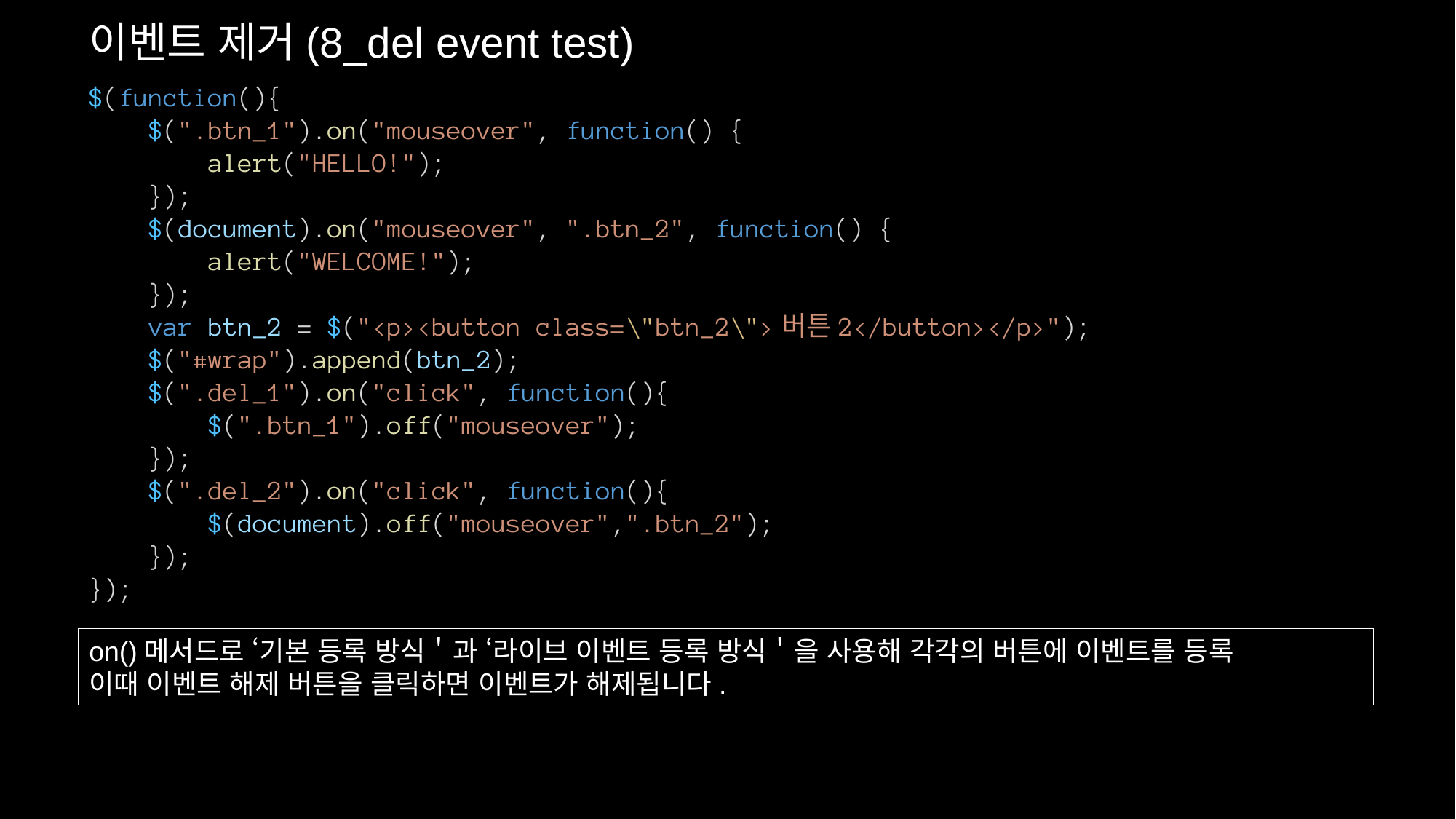

이벤트 제거(8_del event test)
$(function(){
    $(".btn_1").on("mouseover", function() {
        alert("HELLO!");
    });
    $(document).on("mouseover", ".btn_2", function() {
        alert("WELCOME!");
    });
    var btn_2 = $("<p><button class=\"btn_2\">버튼2</button></p>");
    $("#wrap").append(btn_2);
    $(".del_1").on("click", function(){
        $(".btn_1").off("mouseover");
    });
    $(".del_2").on("click", function(){
        $(document).off("mouseover",".btn_2");
    });
});
on()메서드로 ‘기본 등록 방식＇과 ‘라이브 이벤트 등록 방식＇을 사용해 각각의 버튼에 이벤트를 등록
이때 이벤트 해제 버튼을 클릭하면 이벤트가 해제됩니다.